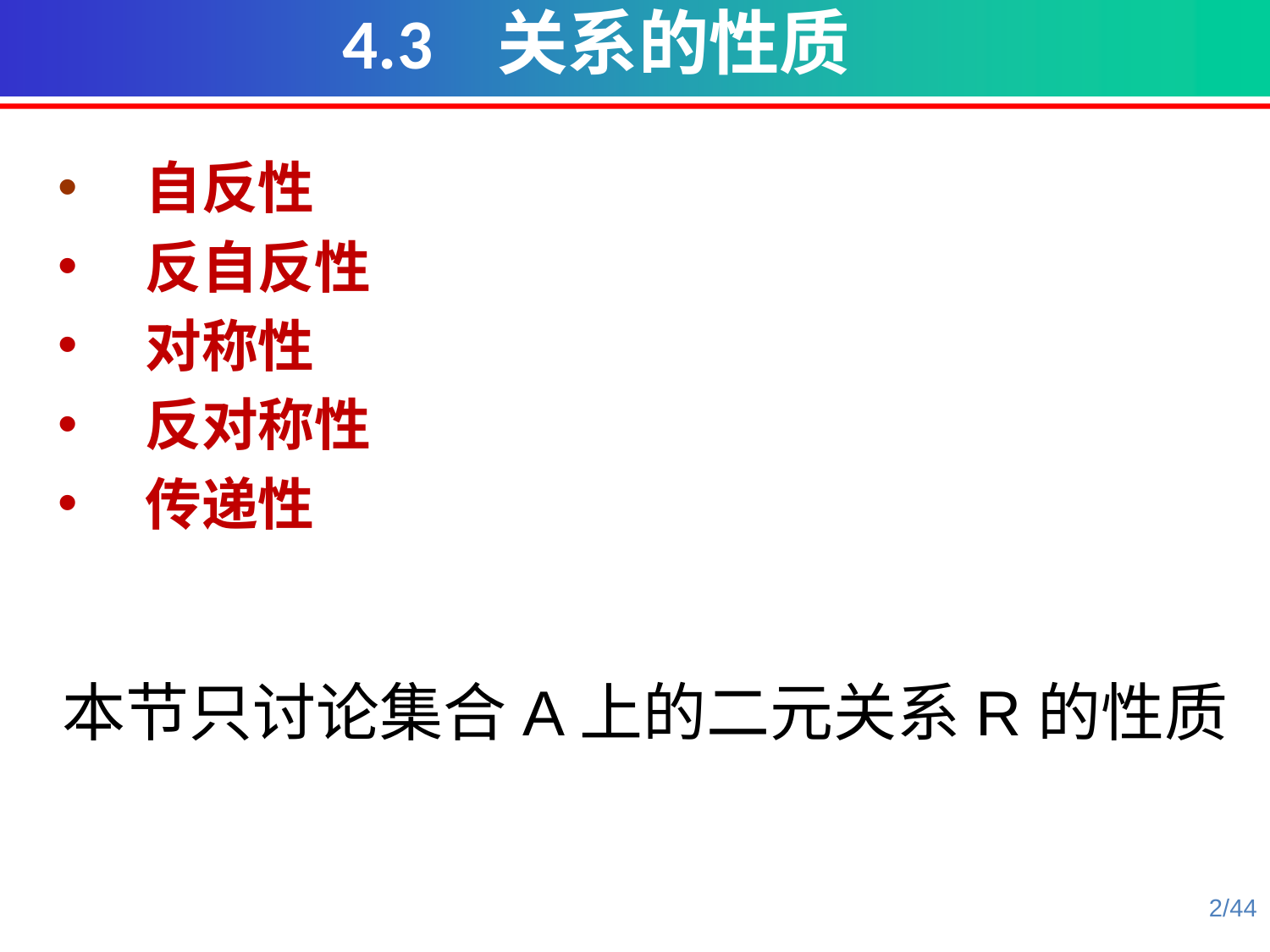

4.3   关系的性质
 自反性
 反自反性
 对称性
 反对称性
 传递性
本节只讨论集合A上的二元关系R的性质
2/44